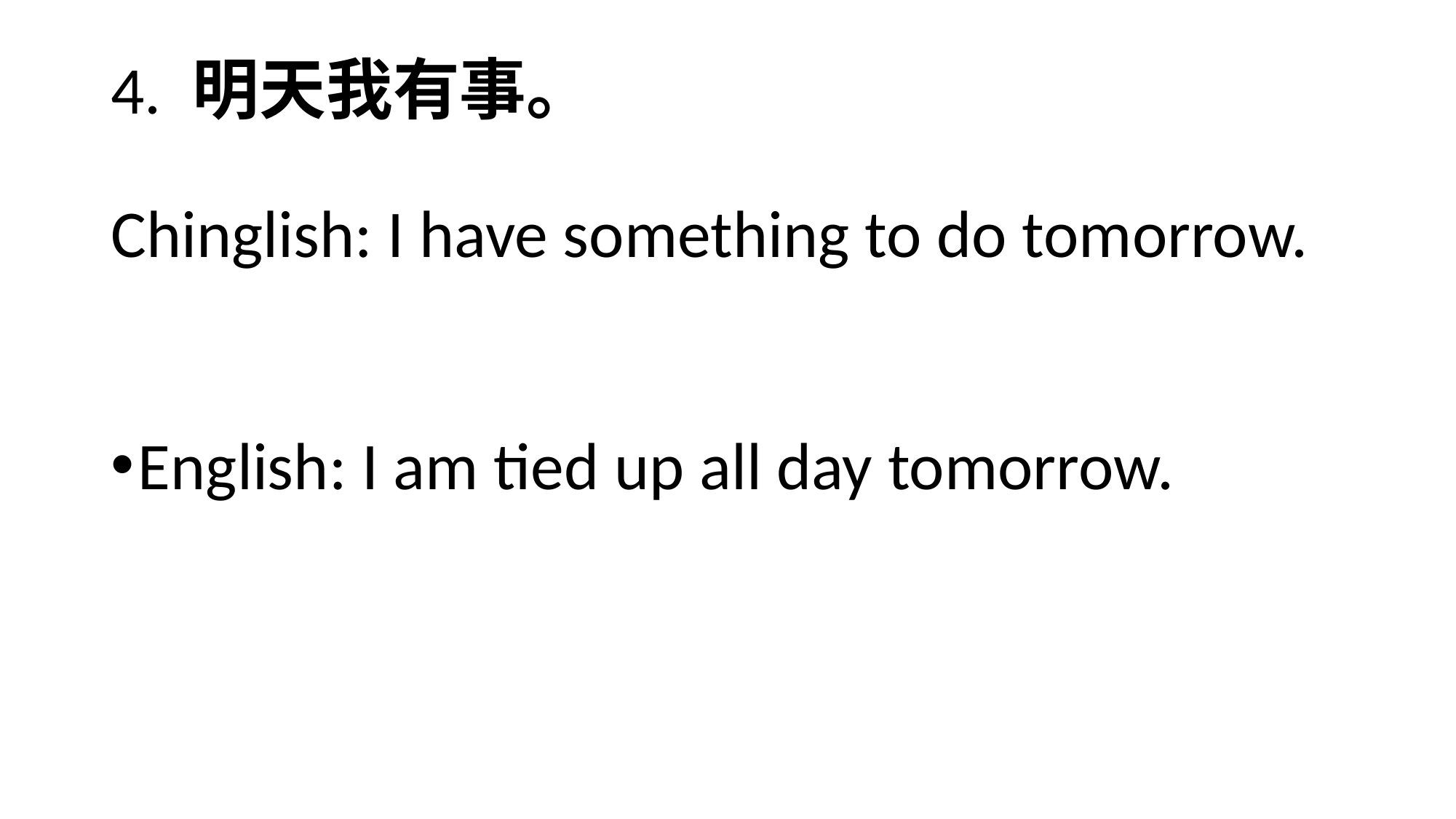

# 4. 明天我有事。   Chinglish: I have something to do tomorrow.
English: I am tied up all day tomorrow.